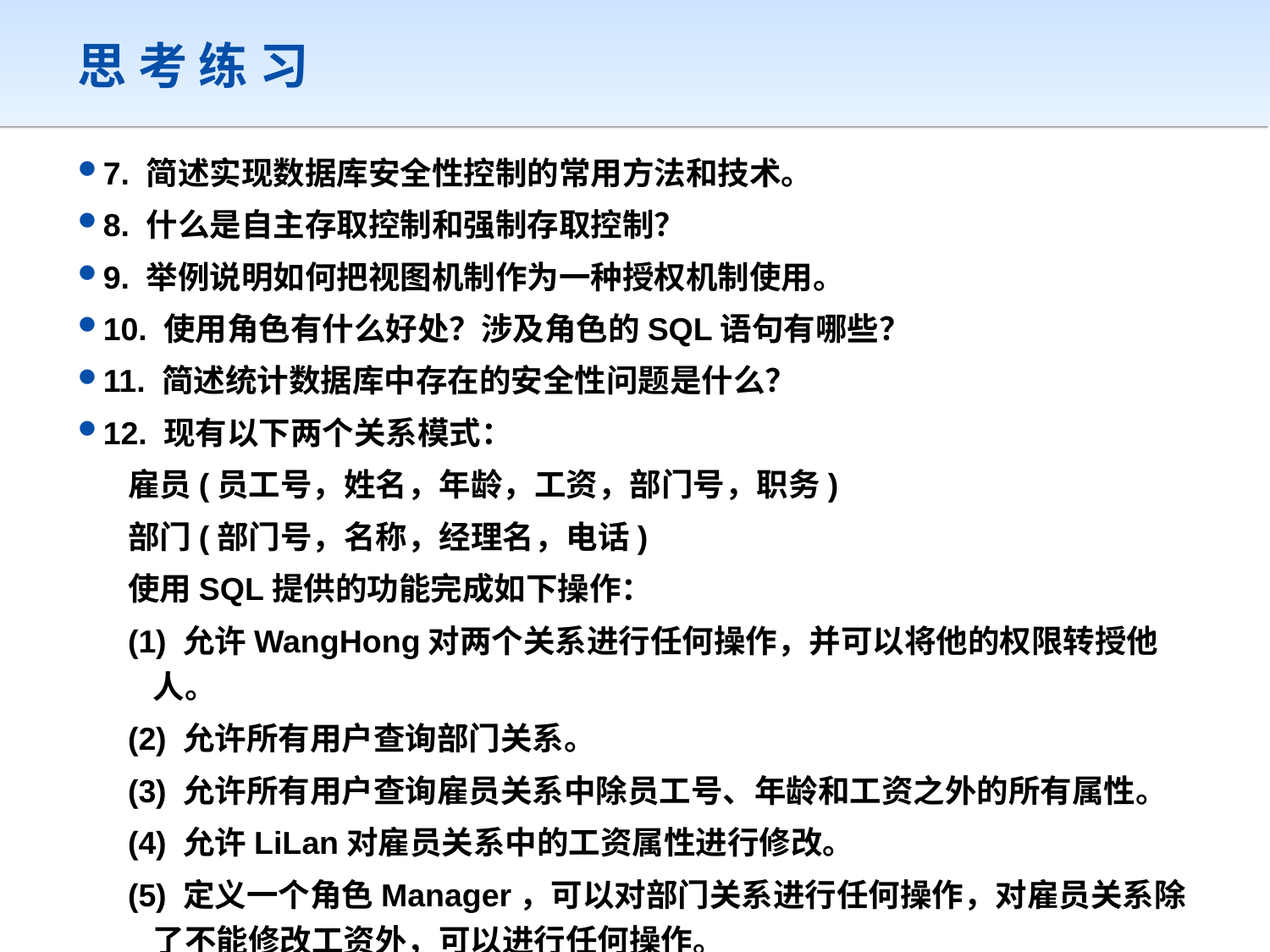

# 思 考 练 习
7. 简述实现数据库安全性控制的常用方法和技术。
8. 什么是自主存取控制和强制存取控制？
9. 举例说明如何把视图机制作为一种授权机制使用。
10. 使用角色有什么好处？涉及角色的SQL语句有哪些？
11. 简述统计数据库中存在的安全性问题是什么？
12. 现有以下两个关系模式：
雇员(员工号，姓名，年龄，工资，部门号，职务)
部门(部门号，名称，经理名，电话)
使用SQL提供的功能完成如下操作：
(1) 允许WangHong对两个关系进行任何操作，并可以将他的权限转授他人。
(2) 允许所有用户查询部门关系。
(3) 允许所有用户查询雇员关系中除员工号、年龄和工资之外的所有属性。
(4) 允许LiLan对雇员关系中的工资属性进行修改。
(5) 定义一个角色Manager，可以对部门关系进行任何操作，对雇员关系除了不能修改工资外，可以进行任何操作。